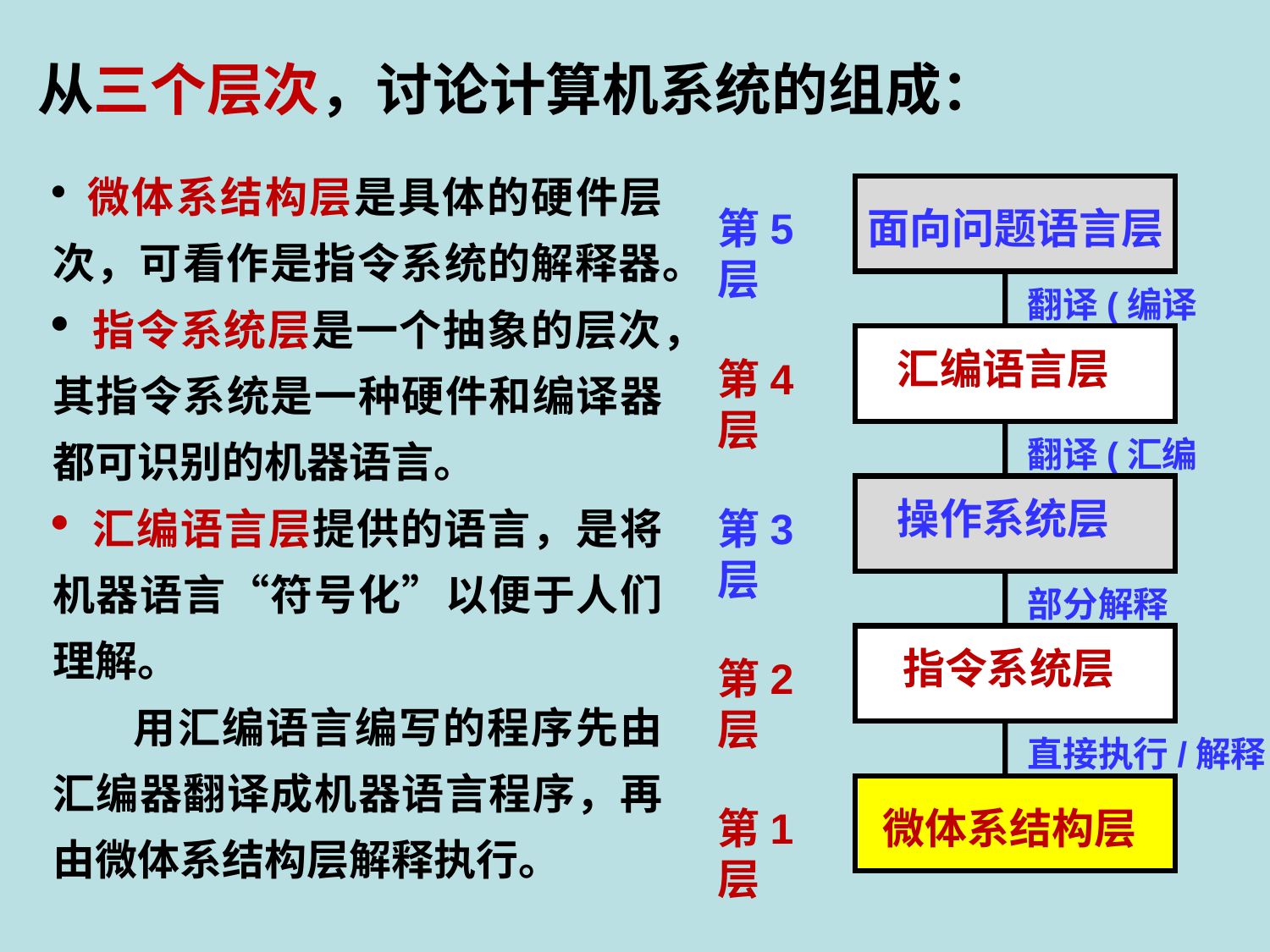

从三个层次，讨论计算机系统的组成：

 微体系结构层是具体的硬件层次，可看作是指令系统的解释器。
 指令系统层是一个抽象的层次，其指令系统是一种硬件和编译器都可识别的机器语言。
 汇编语言层提供的语言，是将机器语言“符号化”以便于人们理解。
      用汇编语言编写的程序先由汇编器翻译成机器语言程序，再由微体系结构层解释执行。

第5层
面向问题语言层

翻译(编译器)

汇编语言层
第4层

翻译(汇编器)

操作系统层
第3层

部分解释

指令系统层
第2层

直接执行/解释

第1层
微体系结构层